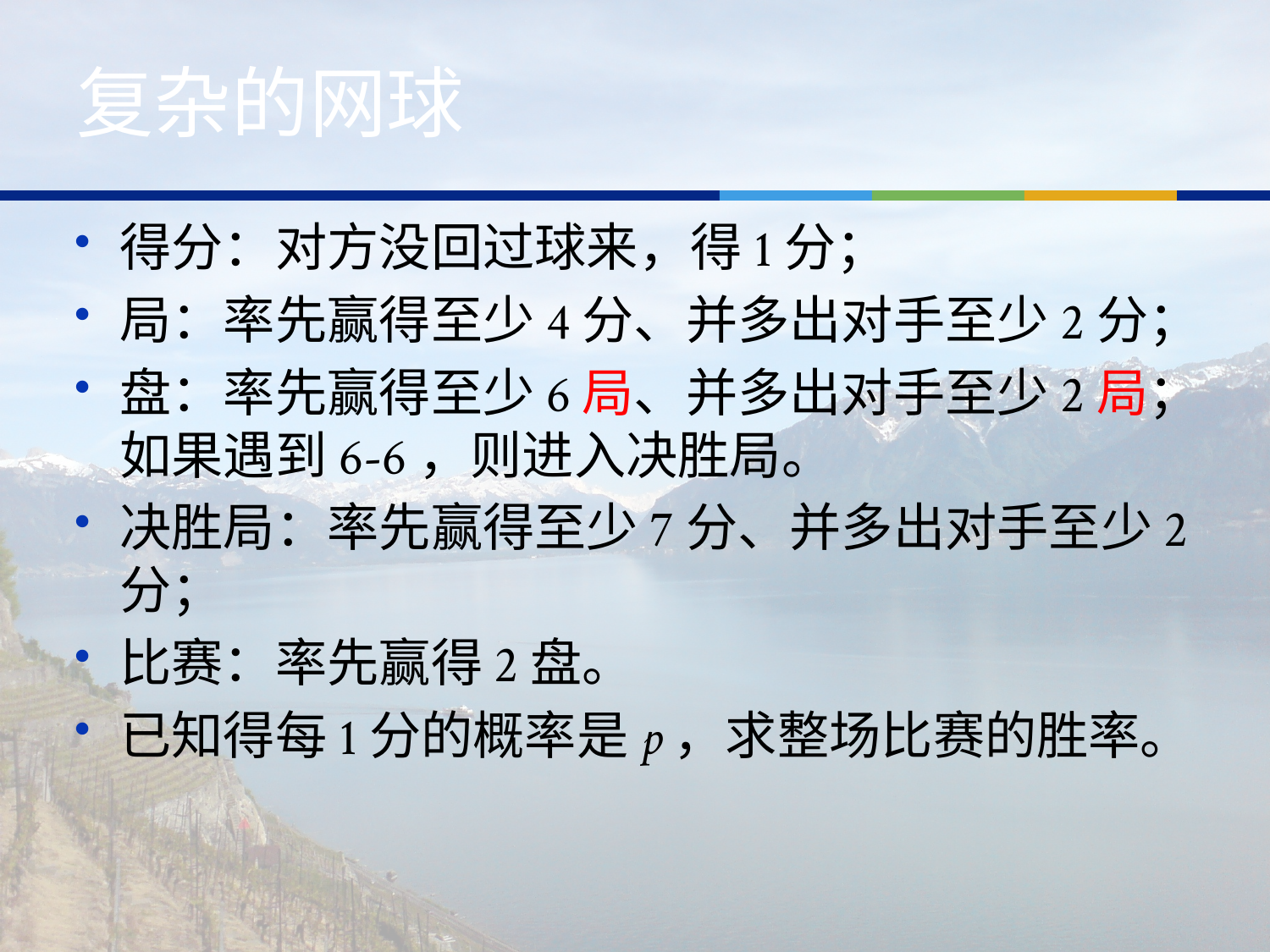

# 复杂的网球
得分：对方没回过球来，得1分；
局：率先赢得至少4分、并多出对手至少2分；
盘：率先赢得至少6局、并多出对手至少2局；如果遇到6-6，则进入决胜局。
决胜局：率先赢得至少7分、并多出对手至少2分；
比赛：率先赢得2盘。
已知得每1分的概率是p，求整场比赛的胜率。